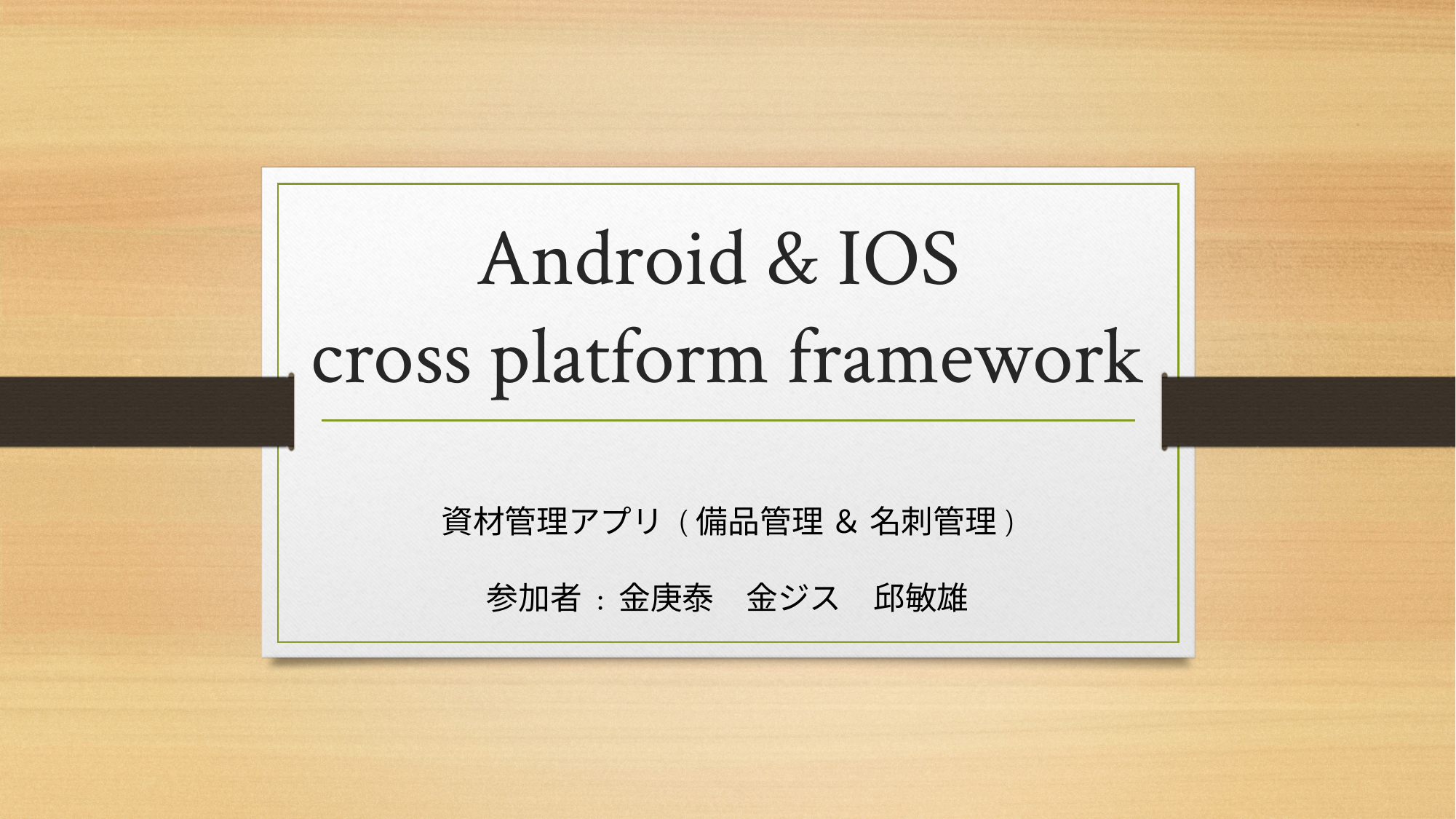

# Android & IOS cross platform framework
資材管理アプリ (備品管理 ＆ 名刺管理)
参加者 : 金庚泰　金ジス　邱敏雄